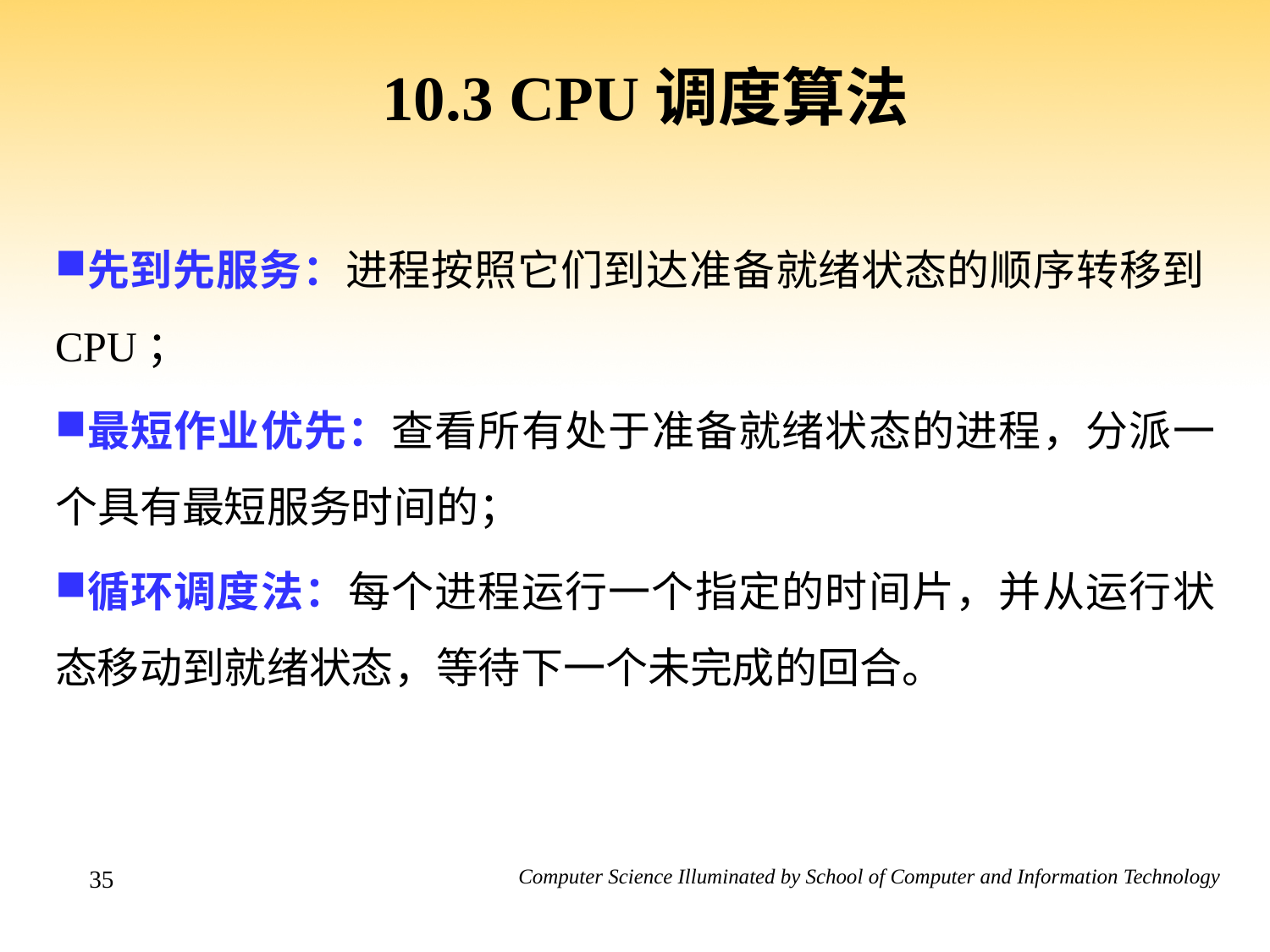

# 10.3 CPU调度算法
先到先服务：进程按照它们到达准备就绪状态的顺序转移到CPU；
最短作业优先：查看所有处于准备就绪状态的进程，分派一个具有最短服务时间的；
循环调度法：每个进程运行一个指定的时间片，并从运行状态移动到就绪状态，等待下一个未完成的回合。

35